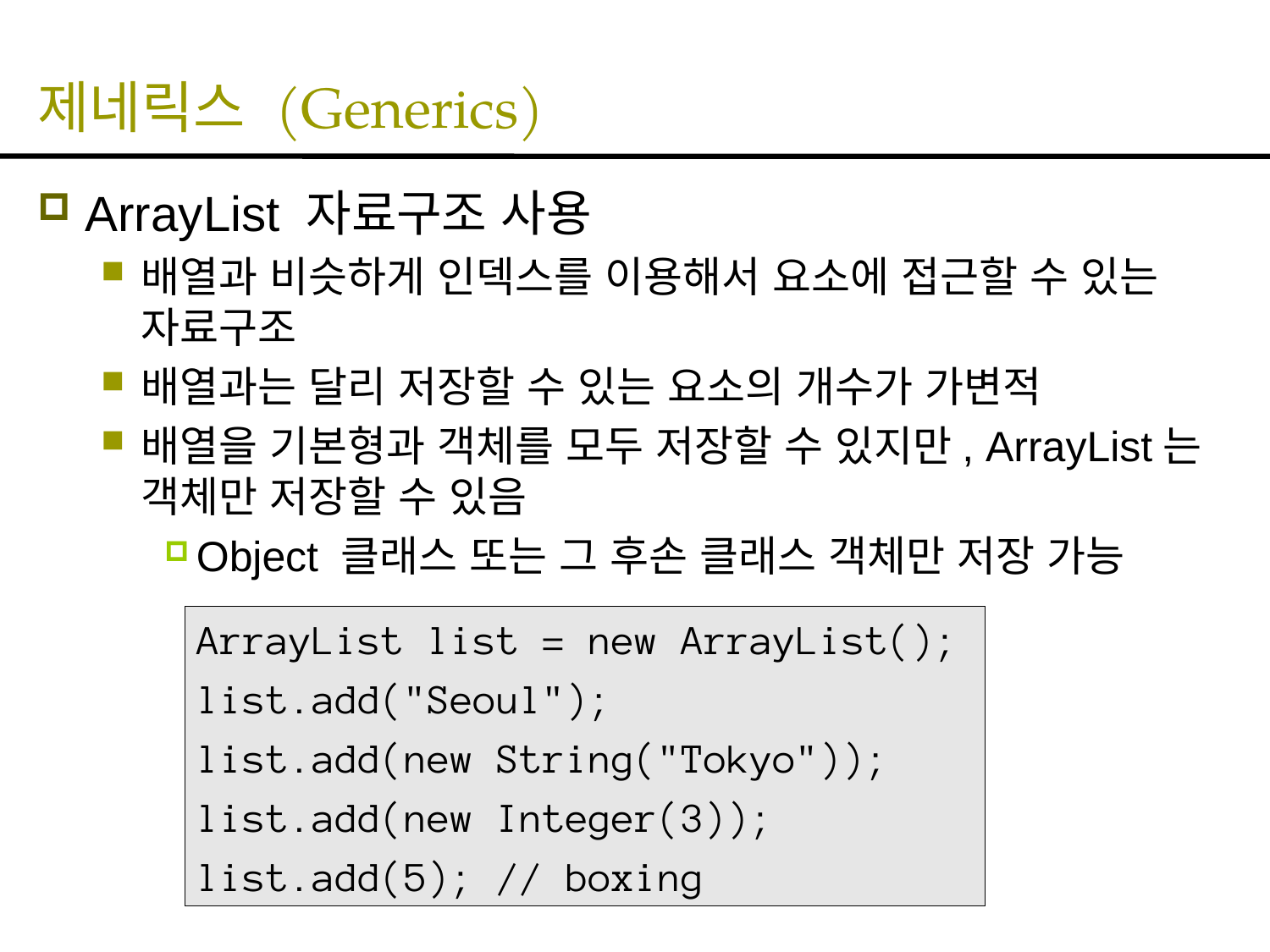

# 제네릭스 (Generics)
ArrayList 자료구조 사용
배열과 비슷하게 인덱스를 이용해서 요소에 접근할 수 있는 자료구조
배열과는 달리 저장할 수 있는 요소의 개수가 가변적
배열을 기본형과 객체를 모두 저장할 수 있지만, ArrayList는 객체만 저장할 수 있음
Object 클래스 또는 그 후손 클래스 객체만 저장 가능

ArrayList list = new ArrayList();
list.add("Seoul");
list.add(new String("Tokyo"));
list.add(new Integer(3));
list.add(5); // boxing